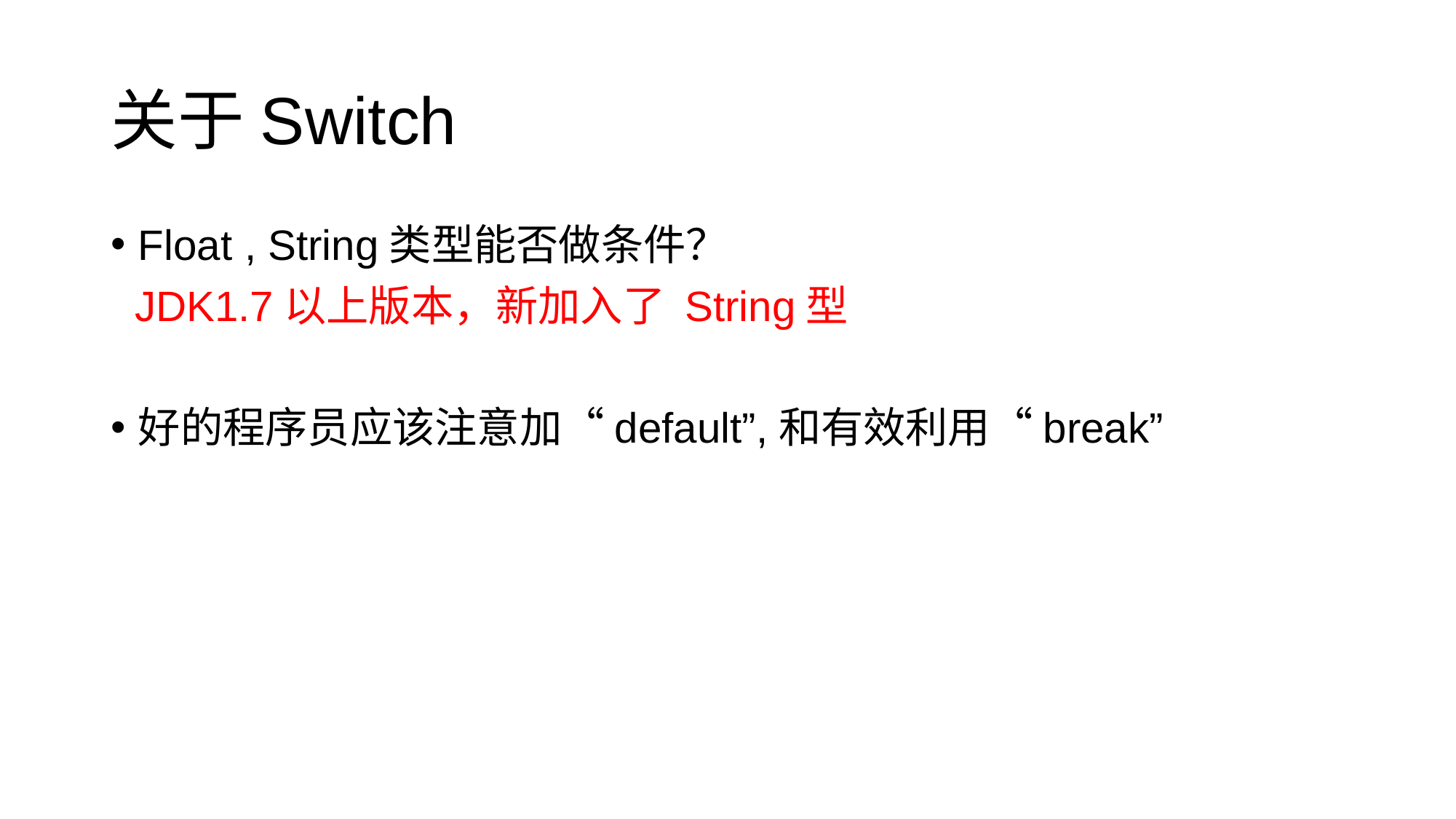

# 关于Switch
Float , String类型能否做条件？
  JDK1.7以上版本，新加入了 String型

好的程序员应该注意加“default”,和有效利用“break”